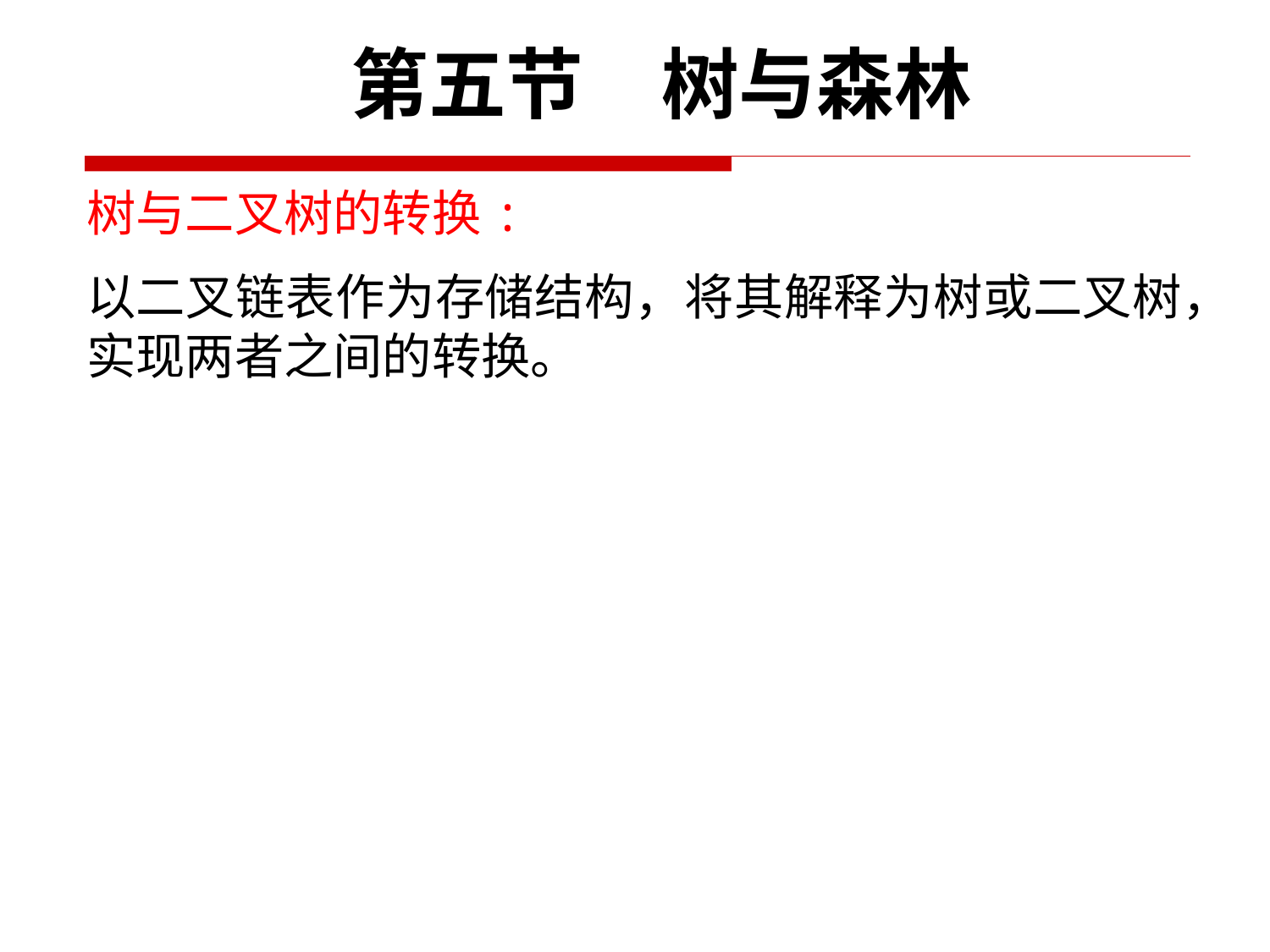

第五节　树与森林
树与二叉树的转换:
以二叉链表作为存储结构，将其解释为树或二叉树，实现两者之间的转换。